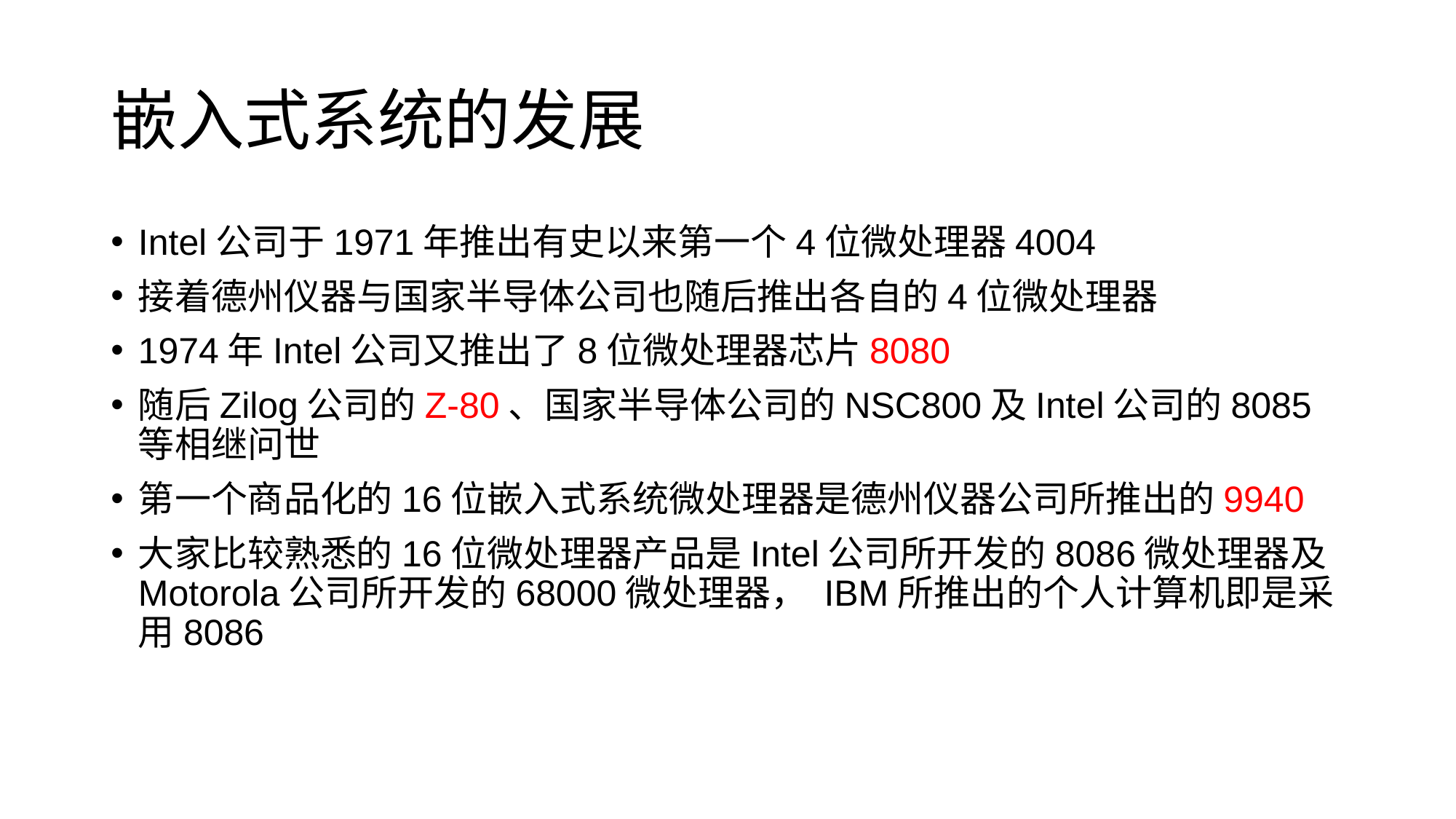

# 嵌入式系统的发展
Intel公司于1971年推出有史以来第一个4位微处理器4004
接着德州仪器与国家半导体公司也随后推出各自的4位微处理器
1974年Intel公司又推出了8位微处理器芯片8080
随后Zilog公司的Z-80、国家半导体公司的NSC800及Intel公司的8085等相继问世
第一个商品化的16位嵌入式系统微处理器是德州仪器公司所推出的9940
大家比较熟悉的16位微处理器产品是Intel公司所开发的8086微处理器及Motorola公司所开发的68000微处理器， IBM所推出的个人计算机即是采用8086